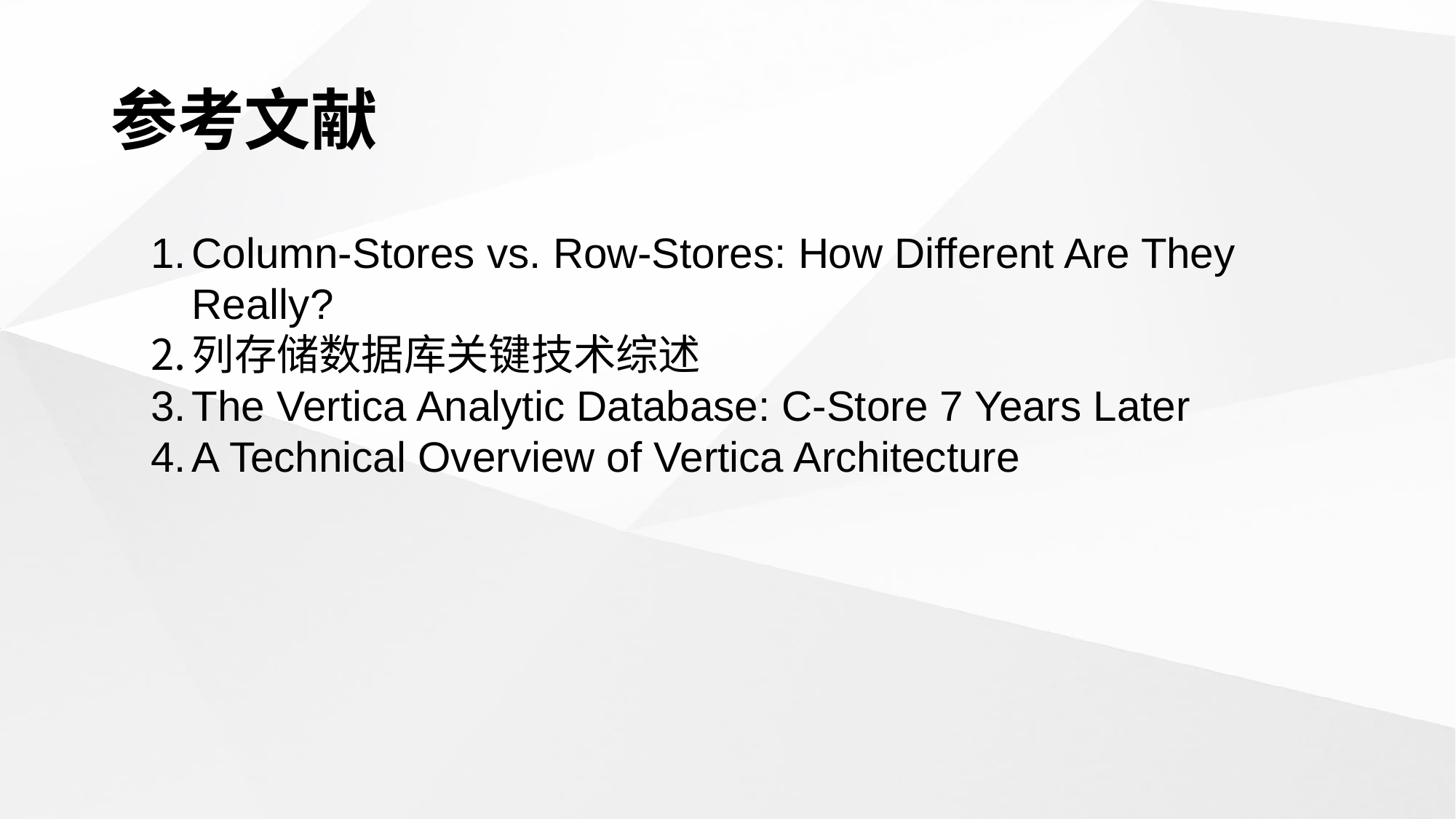

# 参考文献
Column-Stores vs. Row-Stores: How Different Are They Really?
列存储数据库关键技术综述
The Vertica Analytic Database: C-Store 7 Years Later
A Technical Overview of Vertica Architecture